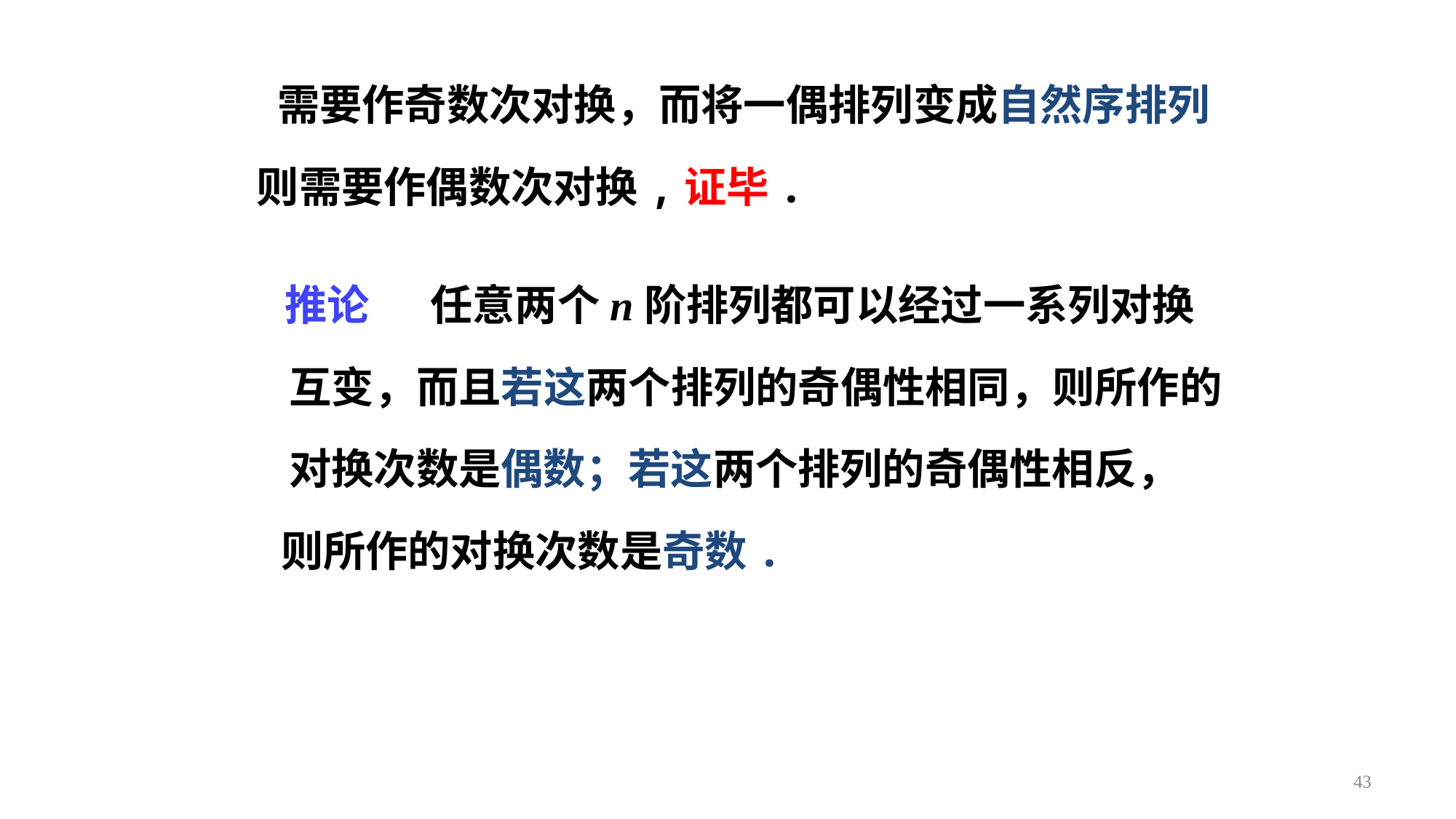

需要作奇数次对换，而将一偶排列变成自然序排列
则需要作偶数次对换,证毕.
推论
任意两个n阶排列都可以经过一系列对换
互变，而且若这两个排列的奇偶性相同，则所作的
对换次数是偶数；若这两个排列的奇偶性相反，
则所作的对换次数是奇数.
43